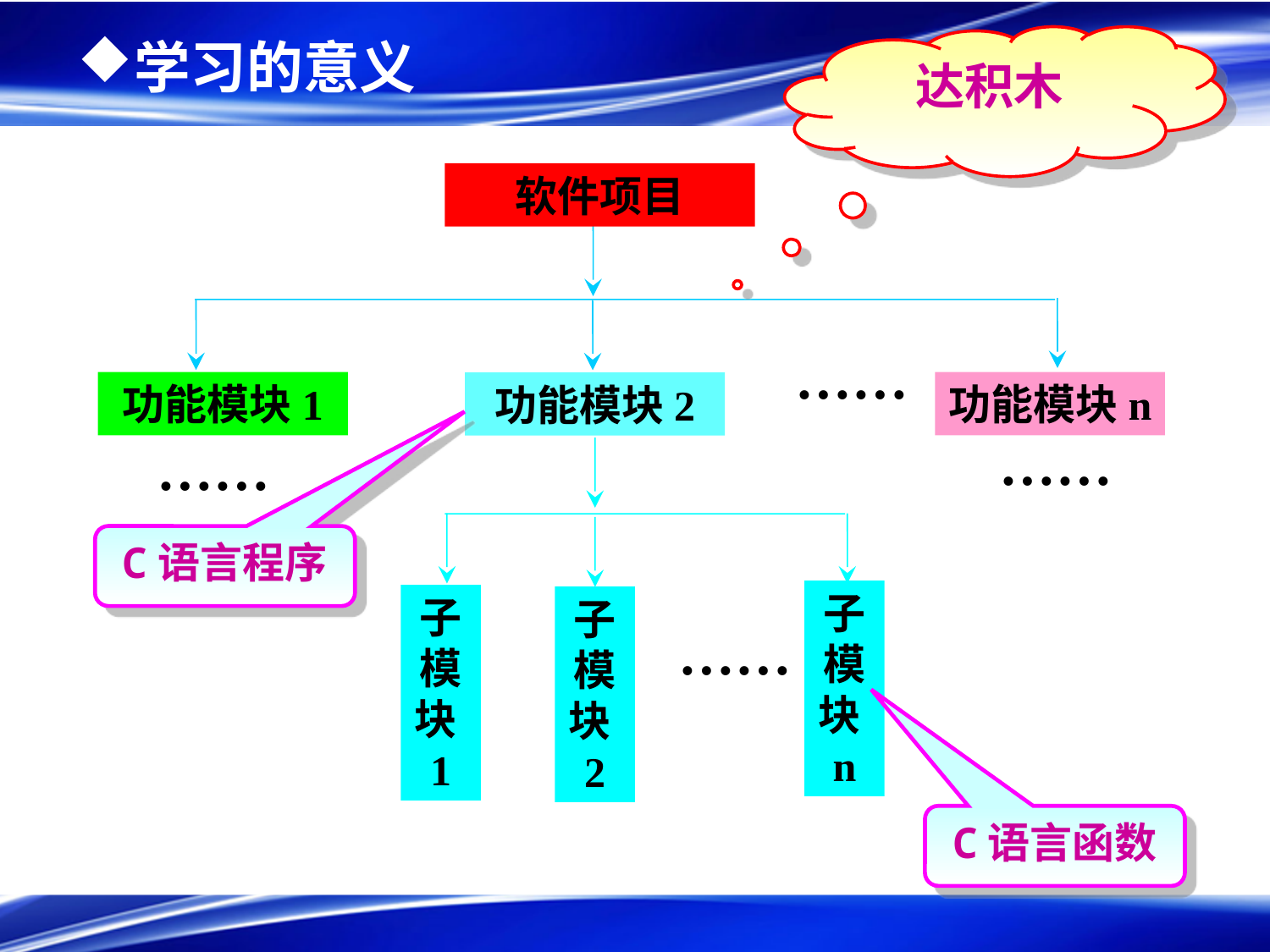

学习的意义
达积木
软件项目

……
功能模块1
功能模块n
功能模块2
……
……

C语言程序
子模块n
子模块1
子模块2
……
C语言函数